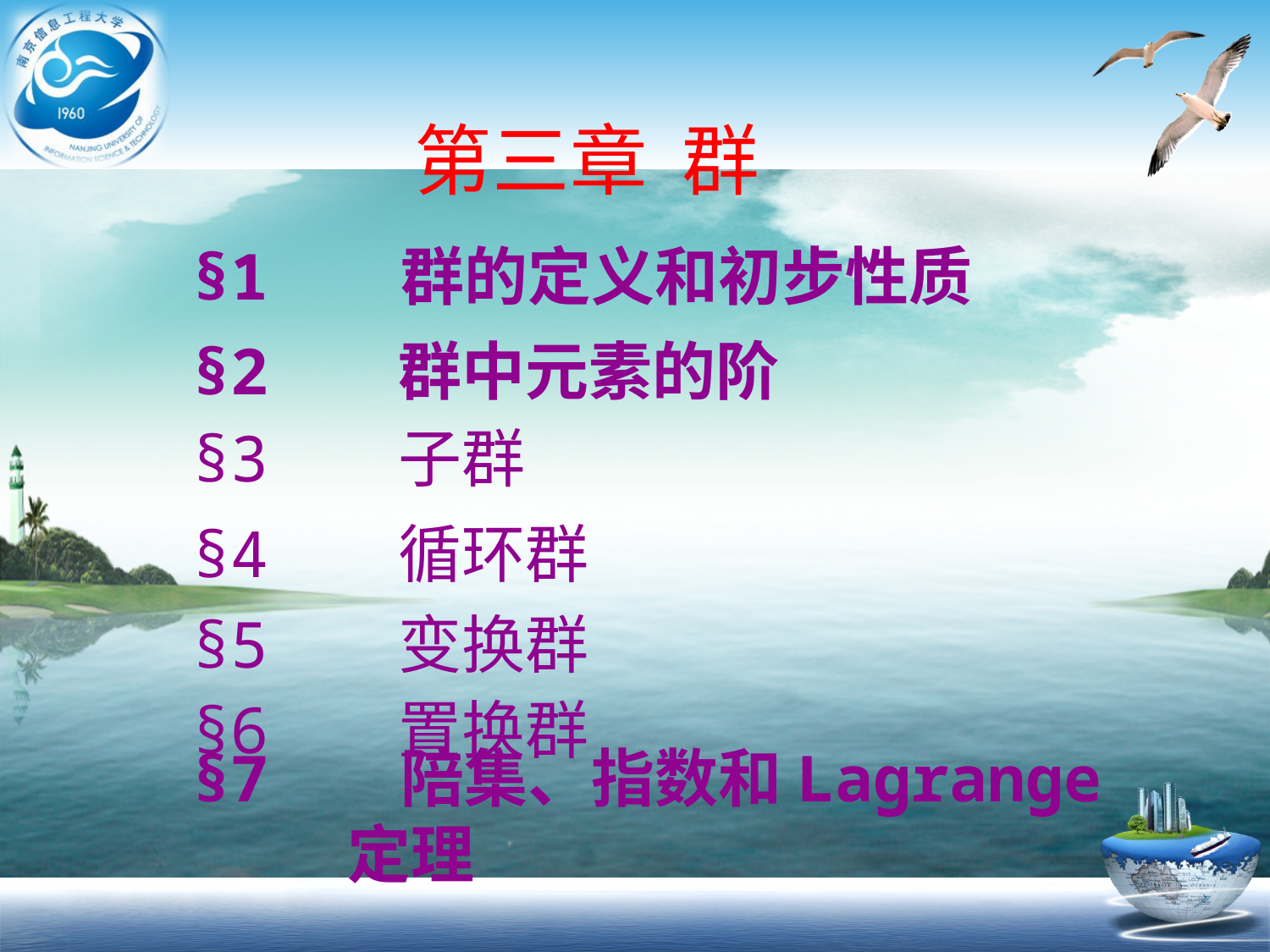

第三章  群
§1	 群的定义和初步性质
§2   群中元素的阶
§3   子群
§4   循环群
§5   变换群
§6   置换群
§7	 陪集、指数和Lagrange定理